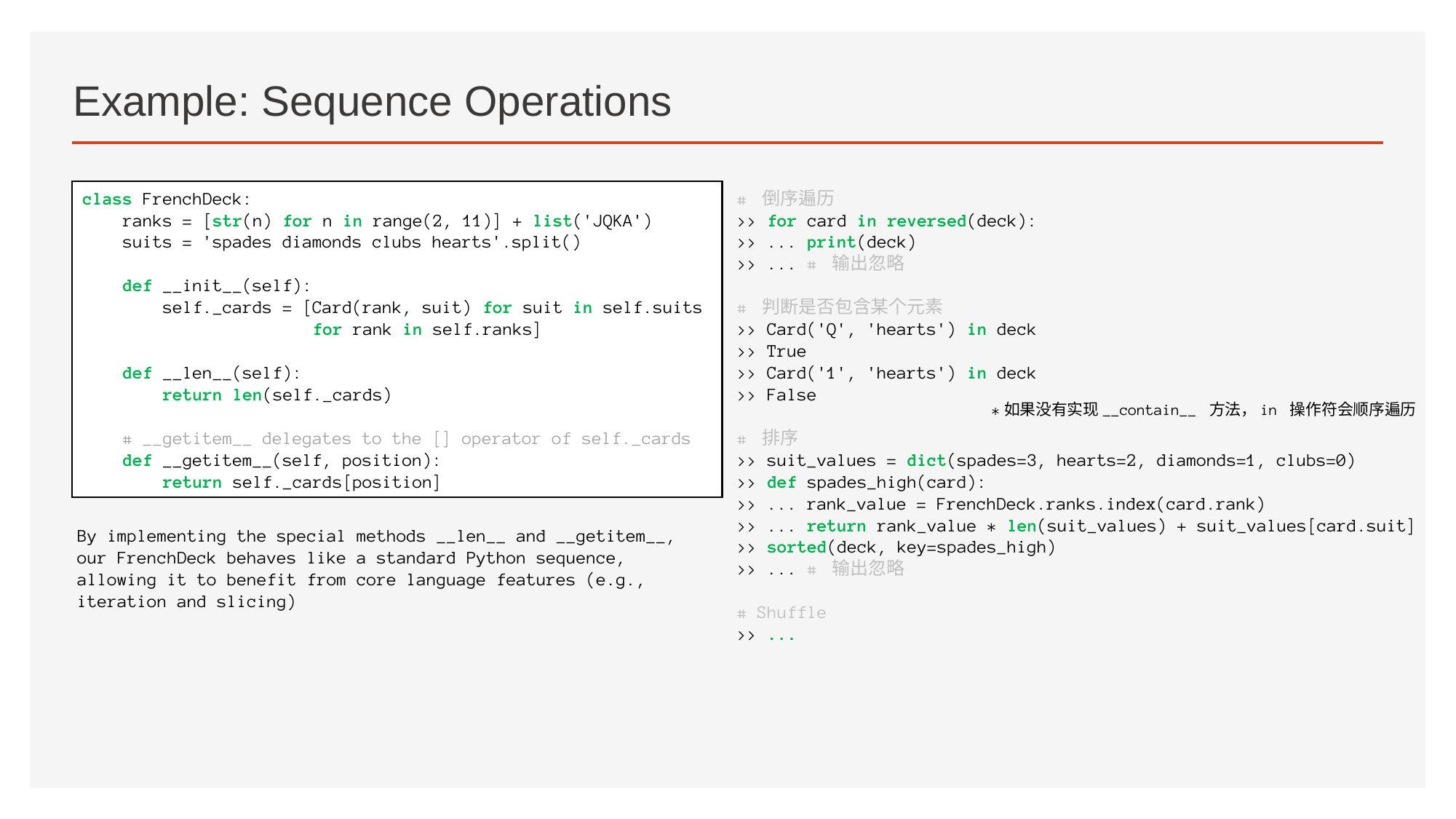

# Example: Sequence Operations
class FrenchDeck:
    ranks = [str(n) for n in range(2, 11)] + list('JQKA')
    suits = 'spades diamonds clubs hearts'.split()

    def __init__(self):
        self._cards = [Card(rank, suit) for suit in self.suits
                       for rank in self.ranks]

    def __len__(self):
        return len(self._cards)

    # __getitem__ delegates to the [] operator of self._cards
    def __getitem__(self, position):
        return self._cards[position]
# 倒序遍历
>> for card in reversed(deck):
>> ... print(deck)
>> ... # 输出忽略

# 判断是否包含某个元素
>> Card('Q', 'hearts') in deck
>> True
>> Card('1', 'hearts') in deck
>> False

# 排序
>> suit_values = dict(spades=3, hearts=2, diamonds=1, clubs=0)
>> def spades_high(card):
>> ... rank_value = FrenchDeck.ranks.index(card.rank)
>> ... return rank_value * len(suit_values) + suit_values[card.suit]
>> sorted(deck, key=spades_high)
>> ... # 输出忽略

# Shuffle
>> ...

*如果没有实现__contain__ 方法，in 操作符会顺序遍历
By implementing the special methods __len__ and __getitem__, our FrenchDeck behaves like a standard Python sequence, allowing it to benefit from core language features (e.g., iteration and slicing)